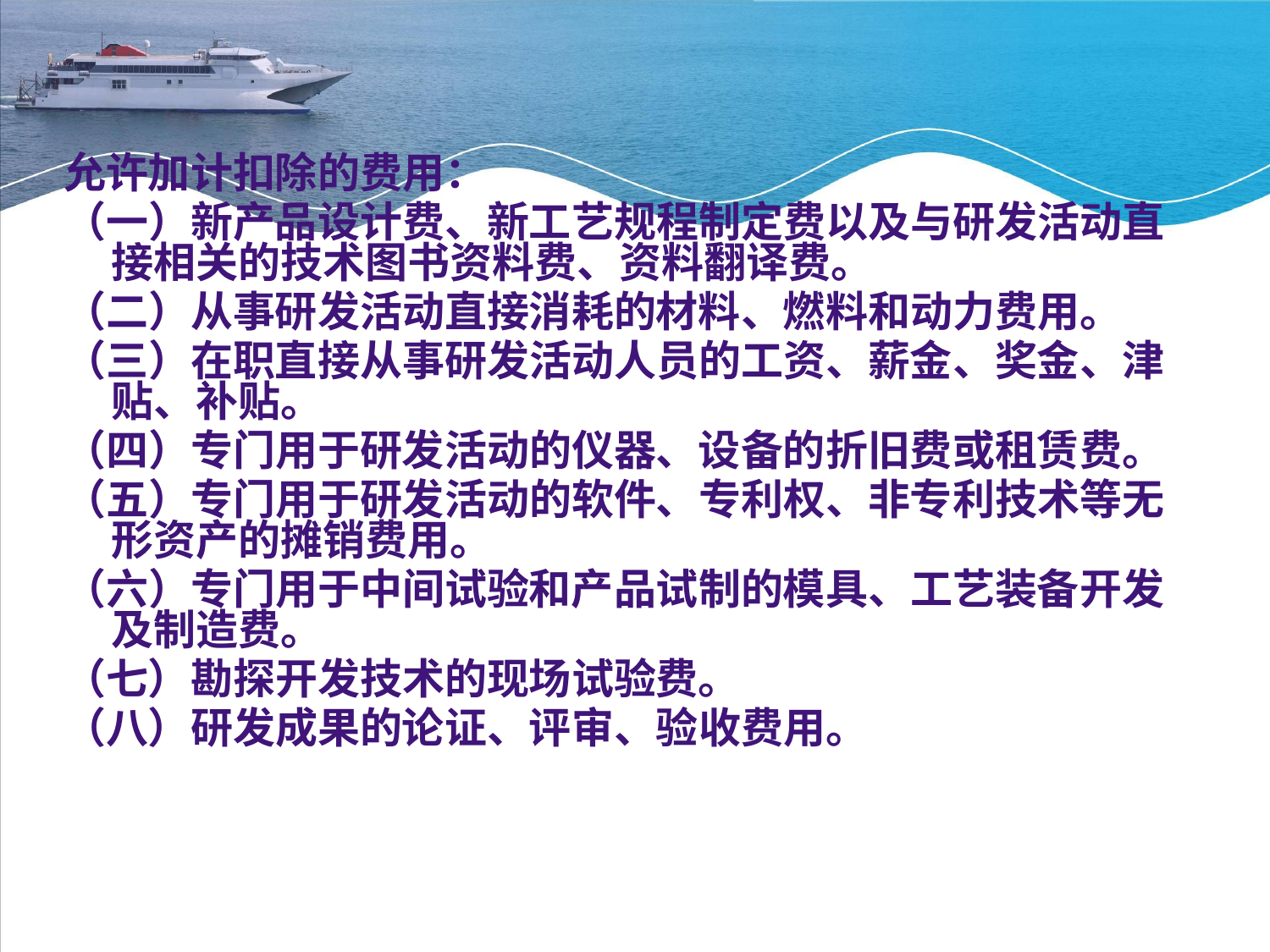

#
允许加计扣除的费用：
（一）新产品设计费、新工艺规程制定费以及与研发活动直接相关的技术图书资料费、资料翻译费。
（二）从事研发活动直接消耗的材料、燃料和动力费用。
（三）在职直接从事研发活动人员的工资、薪金、奖金、津贴、补贴。
（四）专门用于研发活动的仪器、设备的折旧费或租赁费。
（五）专门用于研发活动的软件、专利权、非专利技术等无形资产的摊销费用。
（六）专门用于中间试验和产品试制的模具、工艺装备开发及制造费。
（七）勘探开发技术的现场试验费。
（八）研发成果的论证、评审、验收费用。